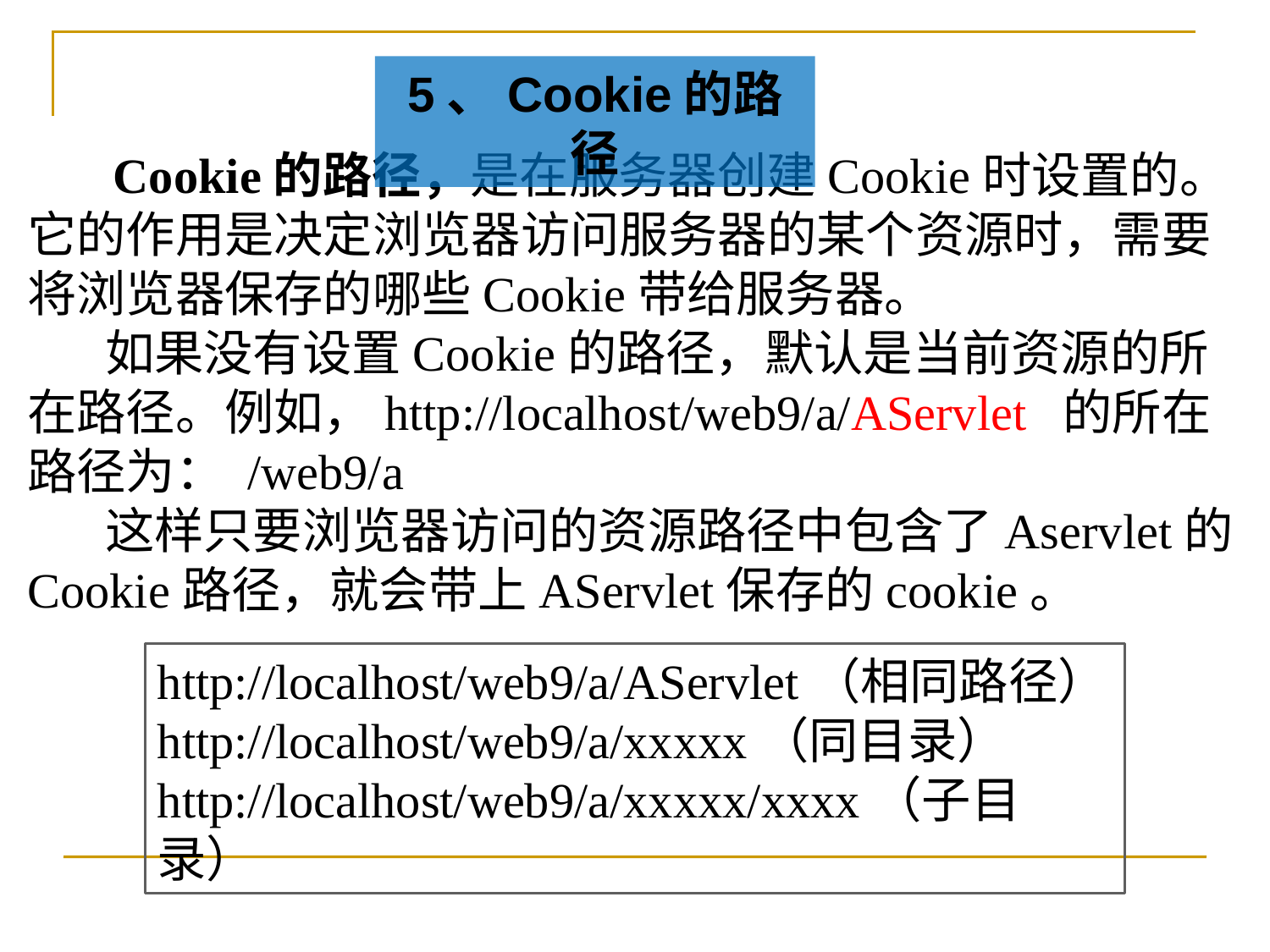

5、Cookie的路径
       Cookie的路径，是在服务器创建Cookie时设置的。它的作用是决定浏览器访问服务器的某个资源时，需要将浏览器保存的哪些Cookie带给服务器。
      如果没有设置Cookie的路径，默认是当前资源的所在路径。例如，http://localhost/web9/a/AServlet  的所在路径为： /web9/a
      这样只要浏览器访问的资源路径中包含了Aservlet的Cookie路径，就会带上AServlet保存的cookie。
http://localhost/web9/a/AServlet（相同路径）
http://localhost/web9/a/xxxxx（同目录）
http://localhost/web9/a/xxxxx/xxxx（子目录）